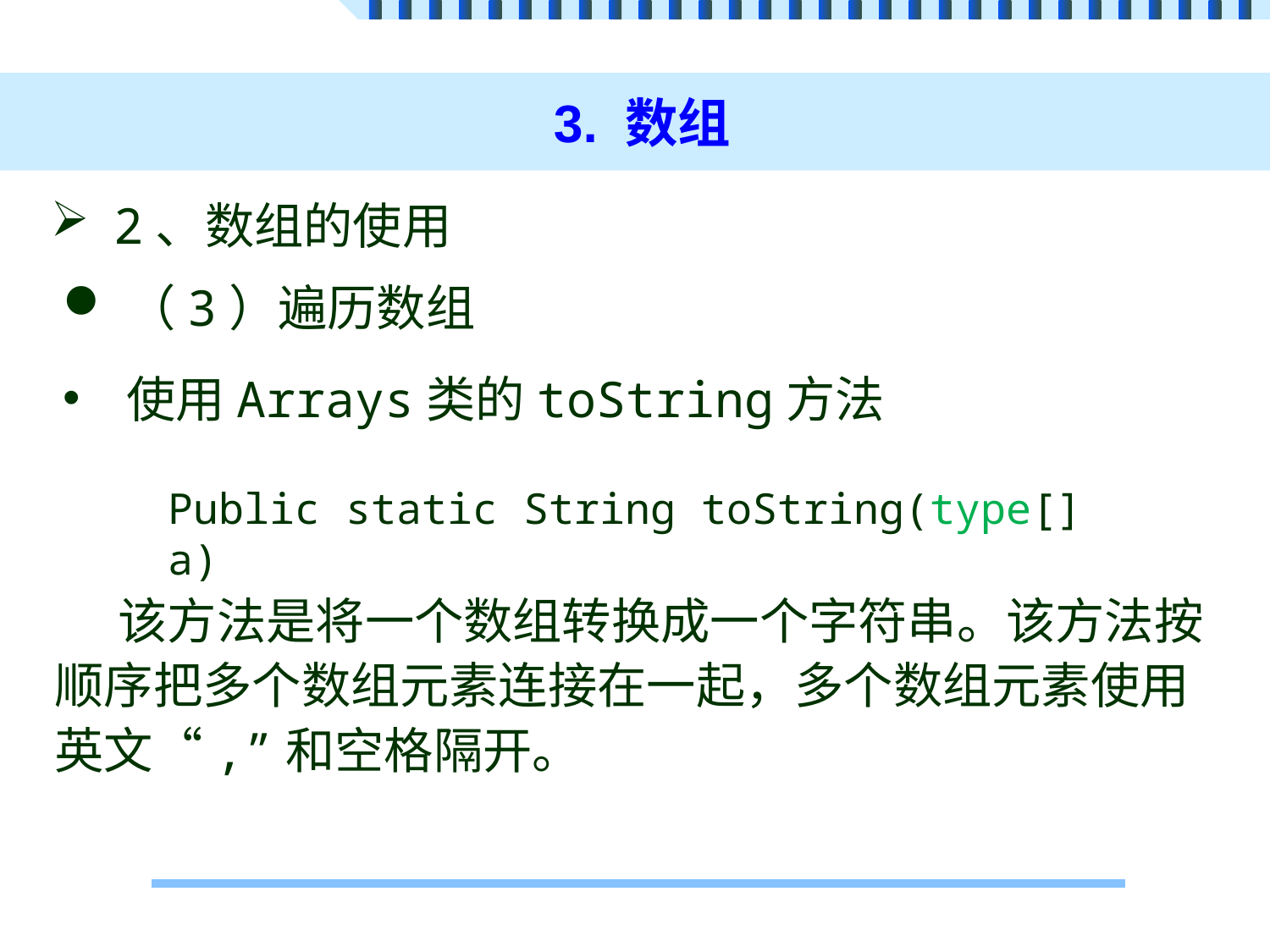

# 3. 数组
2、数组的使用
（3）遍历数组
使用Arrays类的toString方法
Public static String toString(type[] a)
该方法是将一个数组转换成一个字符串。该方法按顺序把多个数组元素连接在一起，多个数组元素使用英文“,”和空格隔开。